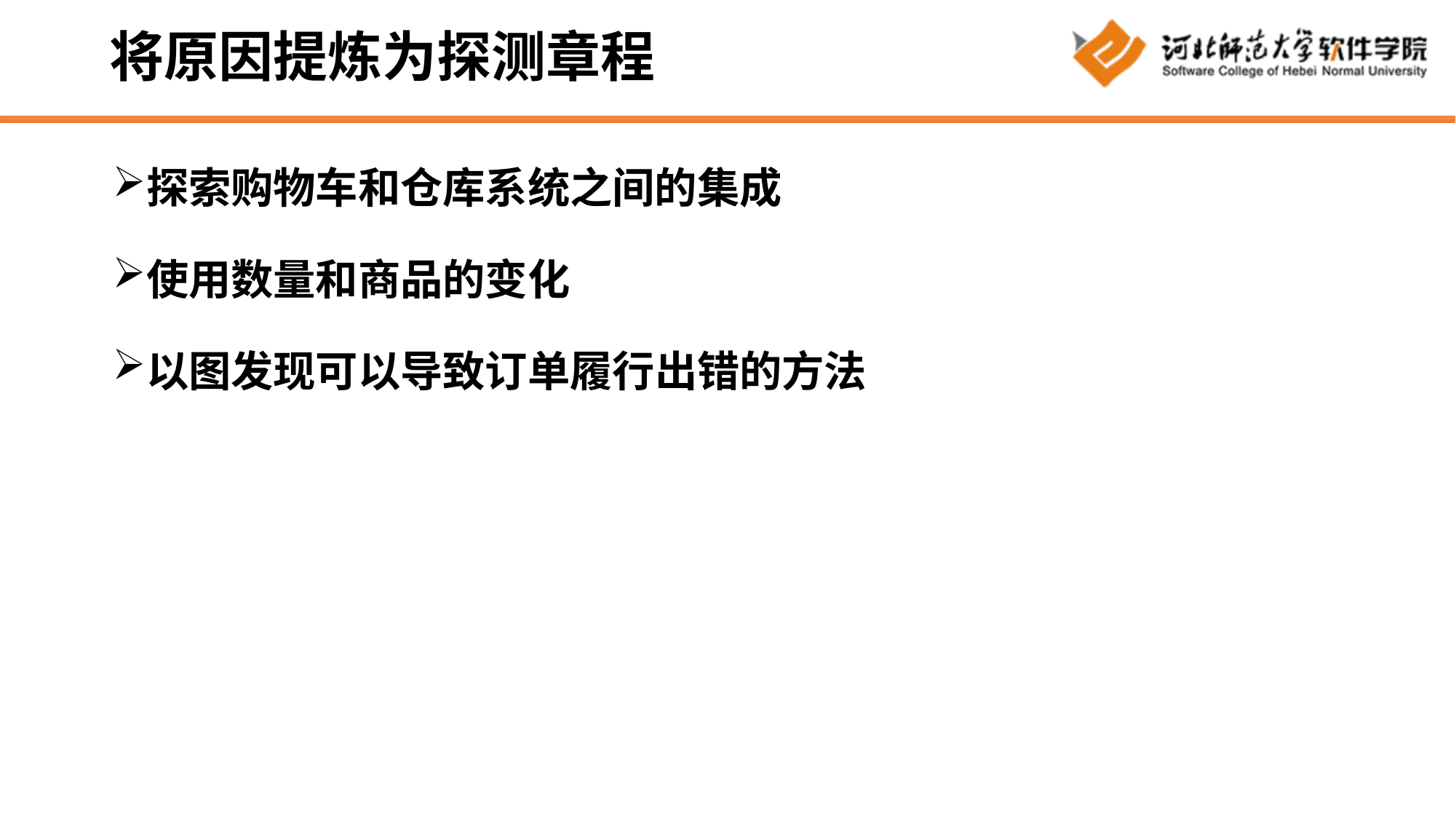

# 将原因提炼为探测章程
探索购物车和仓库系统之间的集成
使用数量和商品的变化
以图发现可以导致订单履行出错的方法